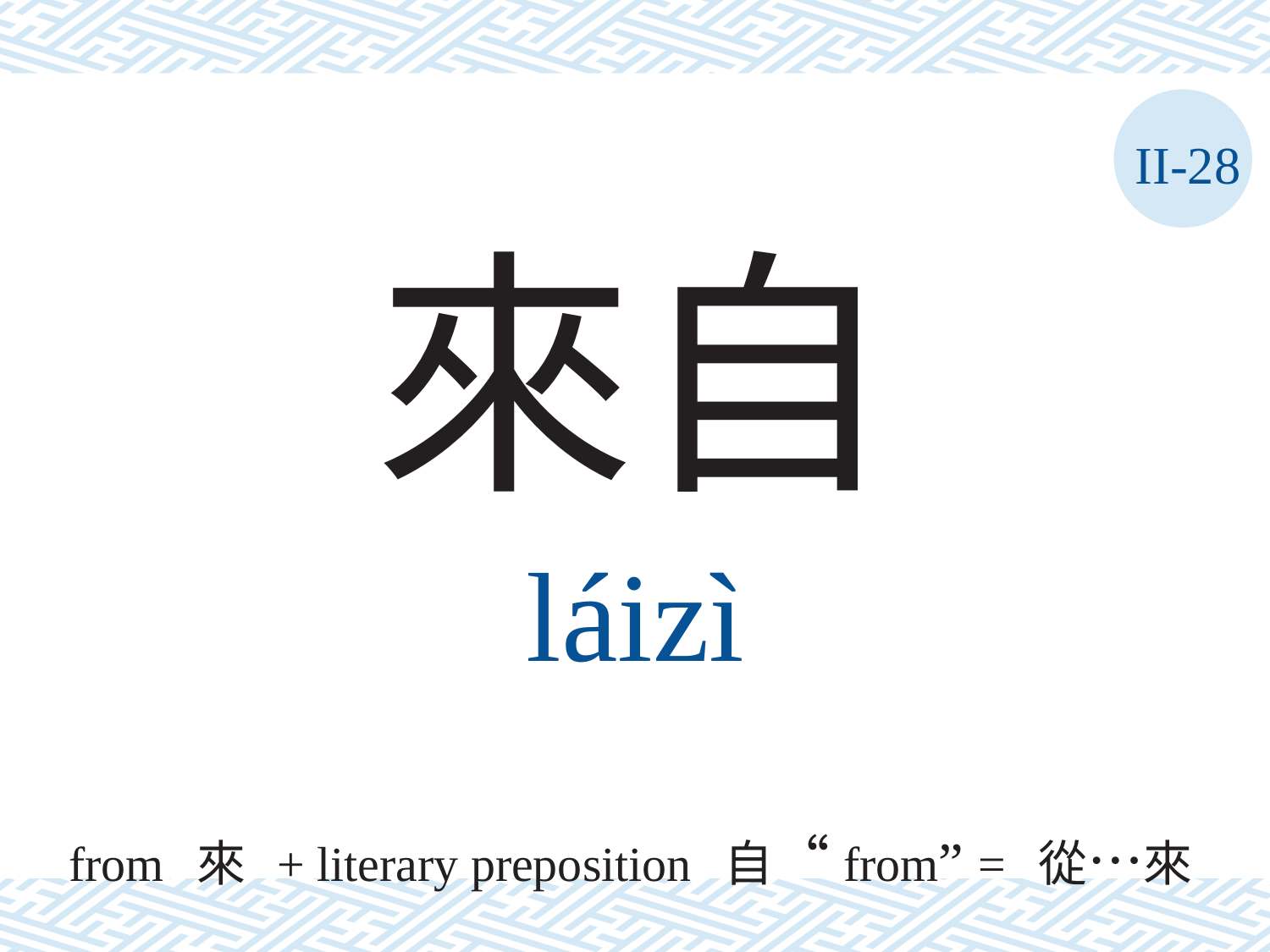

II-28
來自
láizì
from 來 + literary preposition 自“from” = 從…來